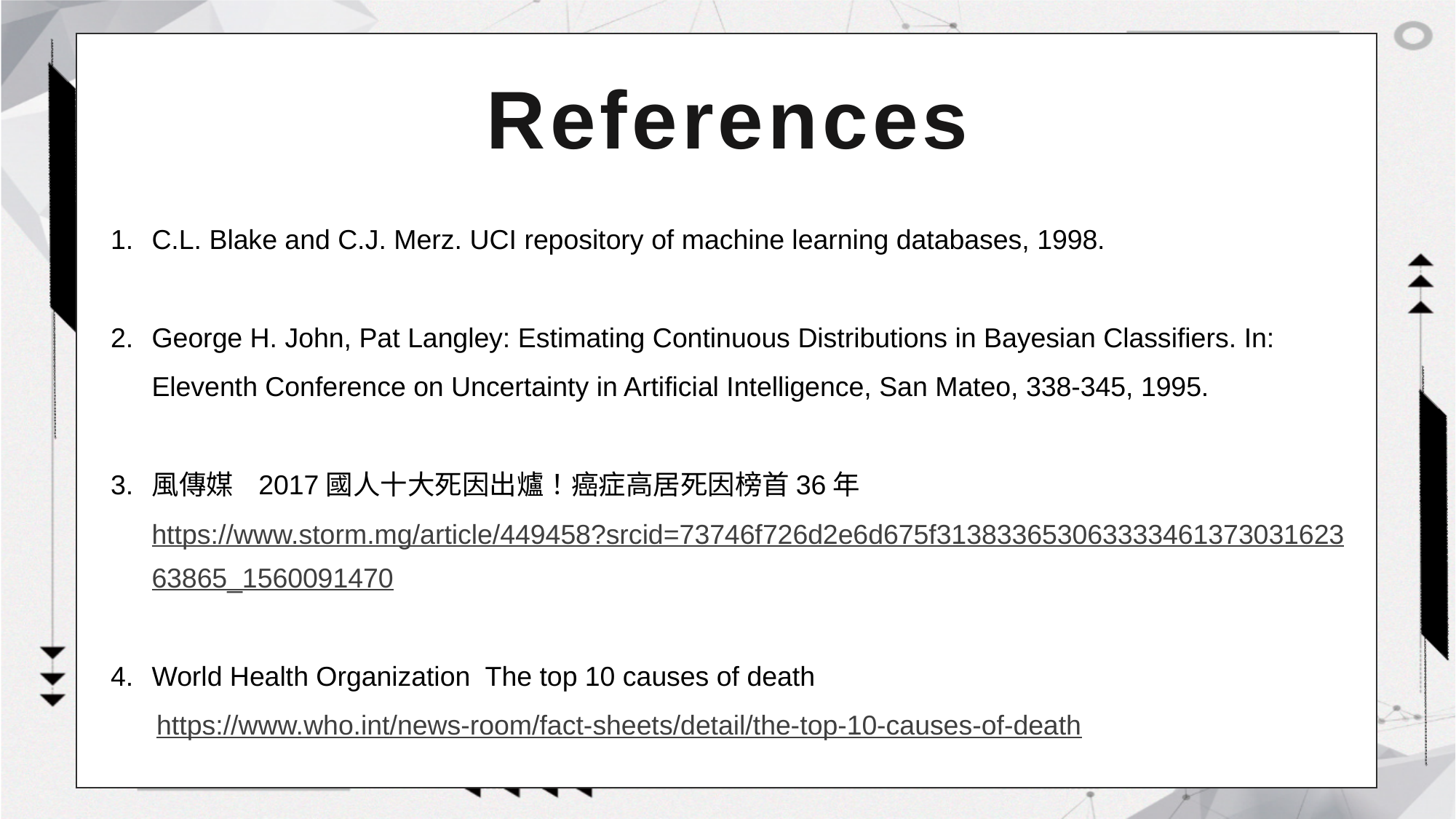

# References
C.L. Blake and C.J. Merz. UCI repository of machine learning databases, 1998.

George H. John, Pat Langley: Estimating Continuous Distributions in Bayesian Classifiers. In: Eleventh Conference on Uncertainty in Artificial Intelligence, San Mateo, 338-345, 1995.

風傳媒   2017國人十大死因出爐！癌症高居死因榜首36年https://www.storm.mg/article/449458?srcid=73746f726d2e6d675f31383365306333346137303162363865_1560091470

World Health Organization  The top 10 causes of death
      https://www.who.int/news-room/fact-sheets/detail/the-top-10-causes-of-death